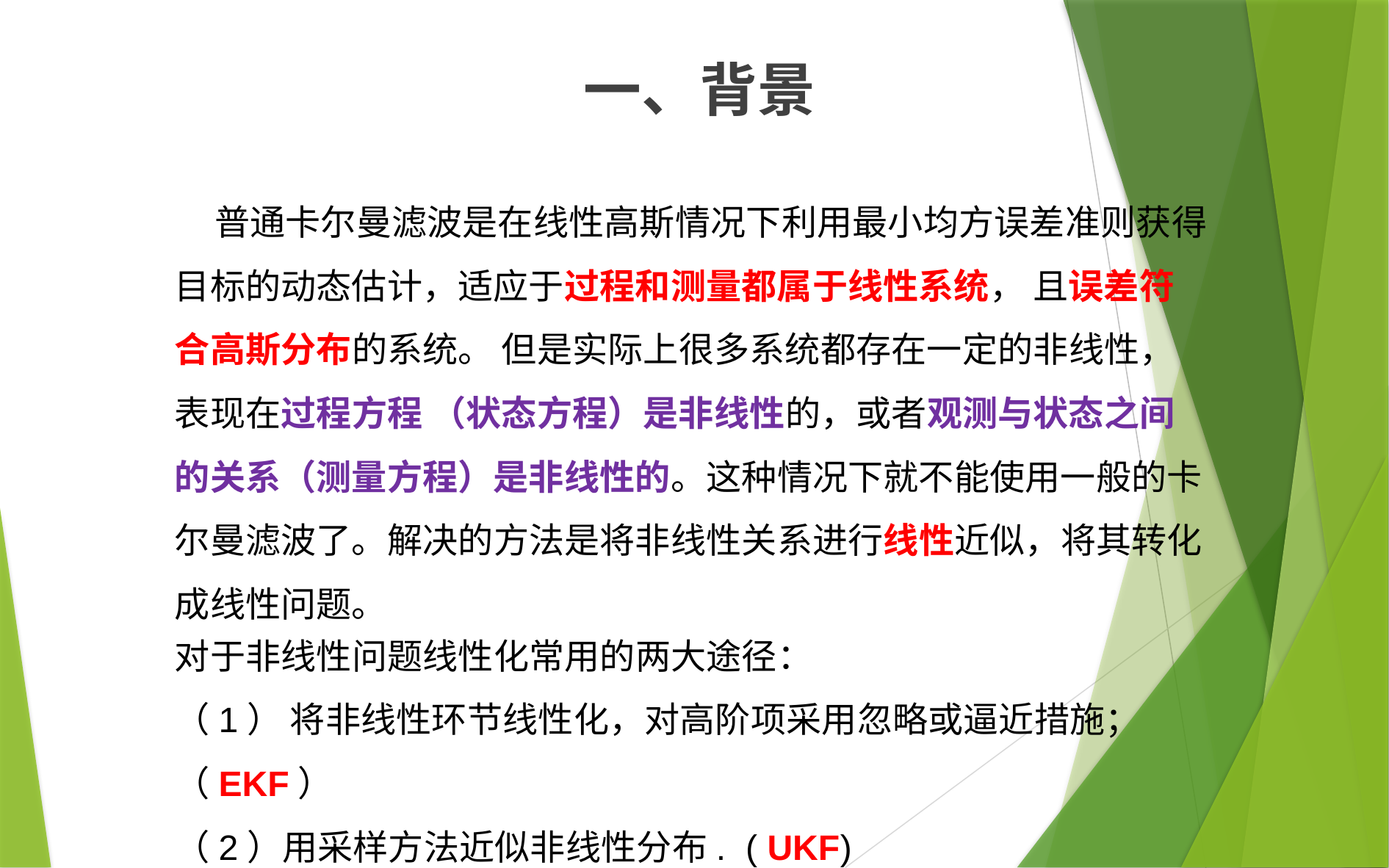

一、背景
    普通卡尔曼滤波是在线性高斯情况下利用最小均方误差准则获得目标的动态估计，适应于过程和测量都属于线性系统， 且误差符合高斯分布的系统。 但是实际上很多系统都存在一定的非线性，表现在过程方程 （状态方程）是非线性的，或者观测与状态之间的关系（测量方程）是非线性的。这种情况下就不能使用一般的卡尔曼滤波了。解决的方法是将非线性关系进行线性近似，将其转化成线性问题。
对于非线性问题线性化常用的两大途径：
（1） 将非线性环节线性化，对高阶项采用忽略或逼近措施；（EKF）
（2）用采样方法近似非线性分布.  ( UKF)